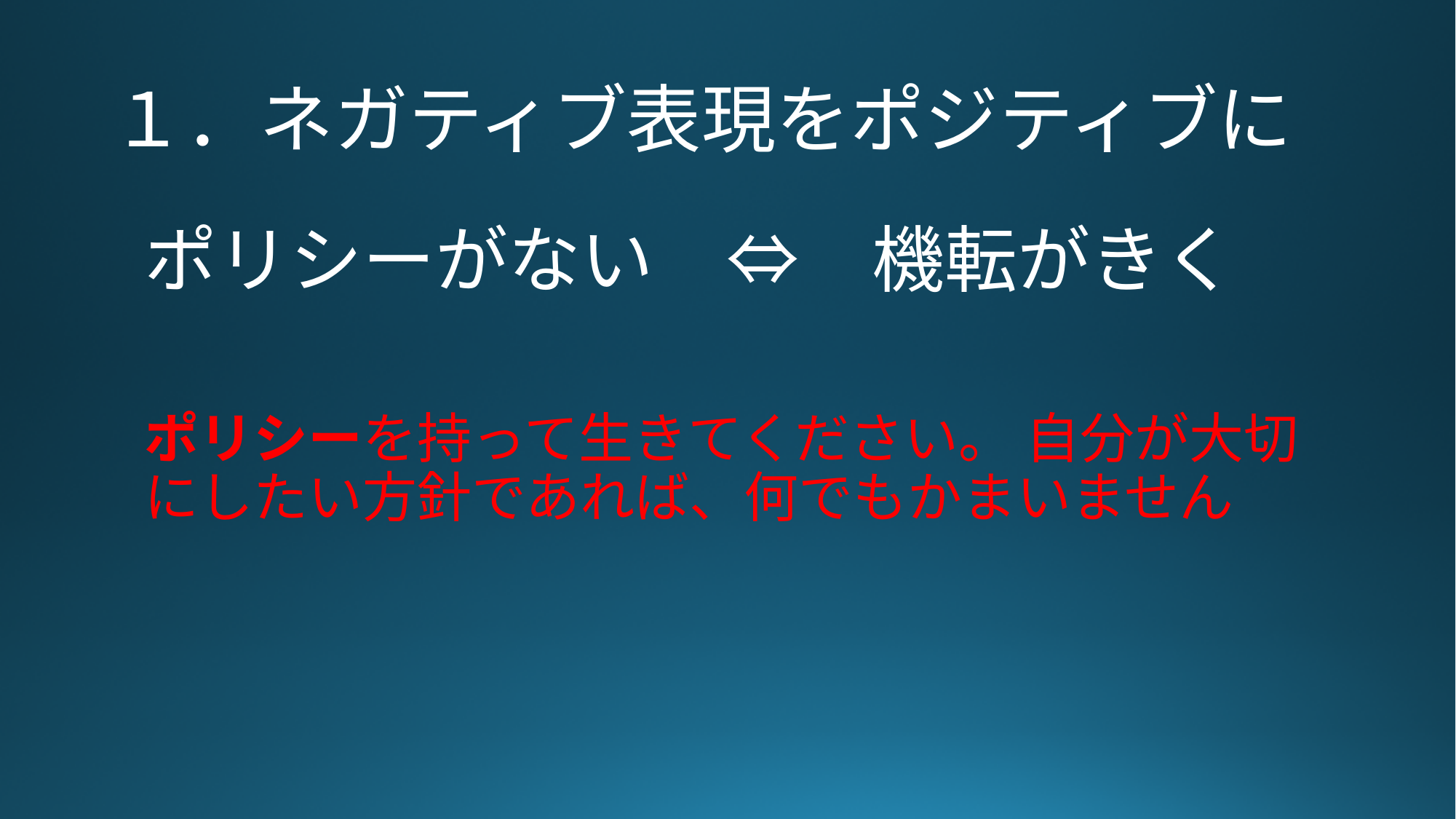

# １．ネガティブ表現をポジティブに
ポリシーがない　⇔　機転がきく

ポリシーを持って生きてください。 自分が大切にしたい方針であれば、何でもかまいません